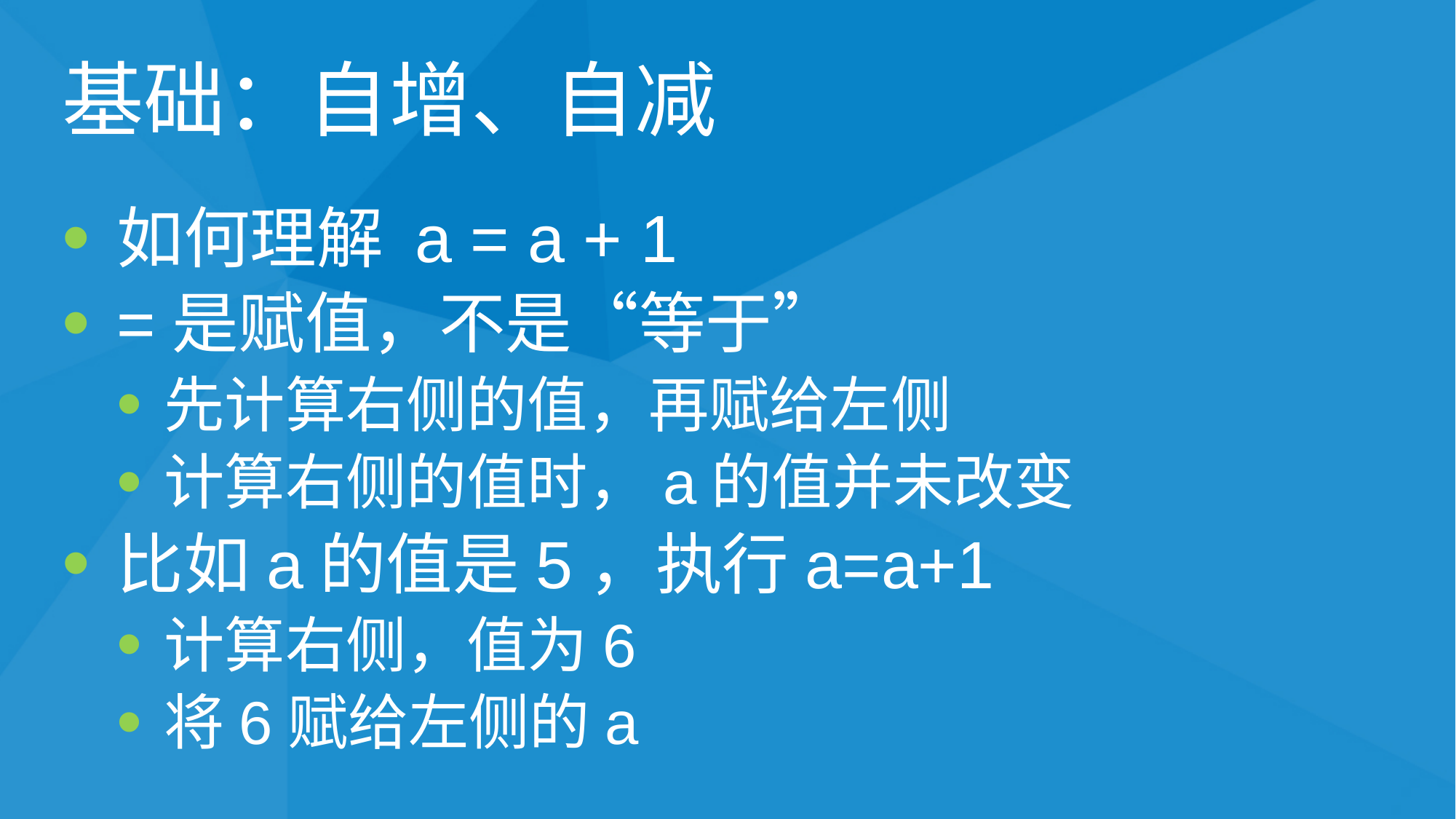

# 基础：自增、自减
如何理解 a = a + 1
=是赋值，不是“等于”
先计算右侧的值，再赋给左侧
计算右侧的值时，a的值并未改变
比如a的值是5，执行a=a+1
计算右侧，值为6
将6赋给左侧的a